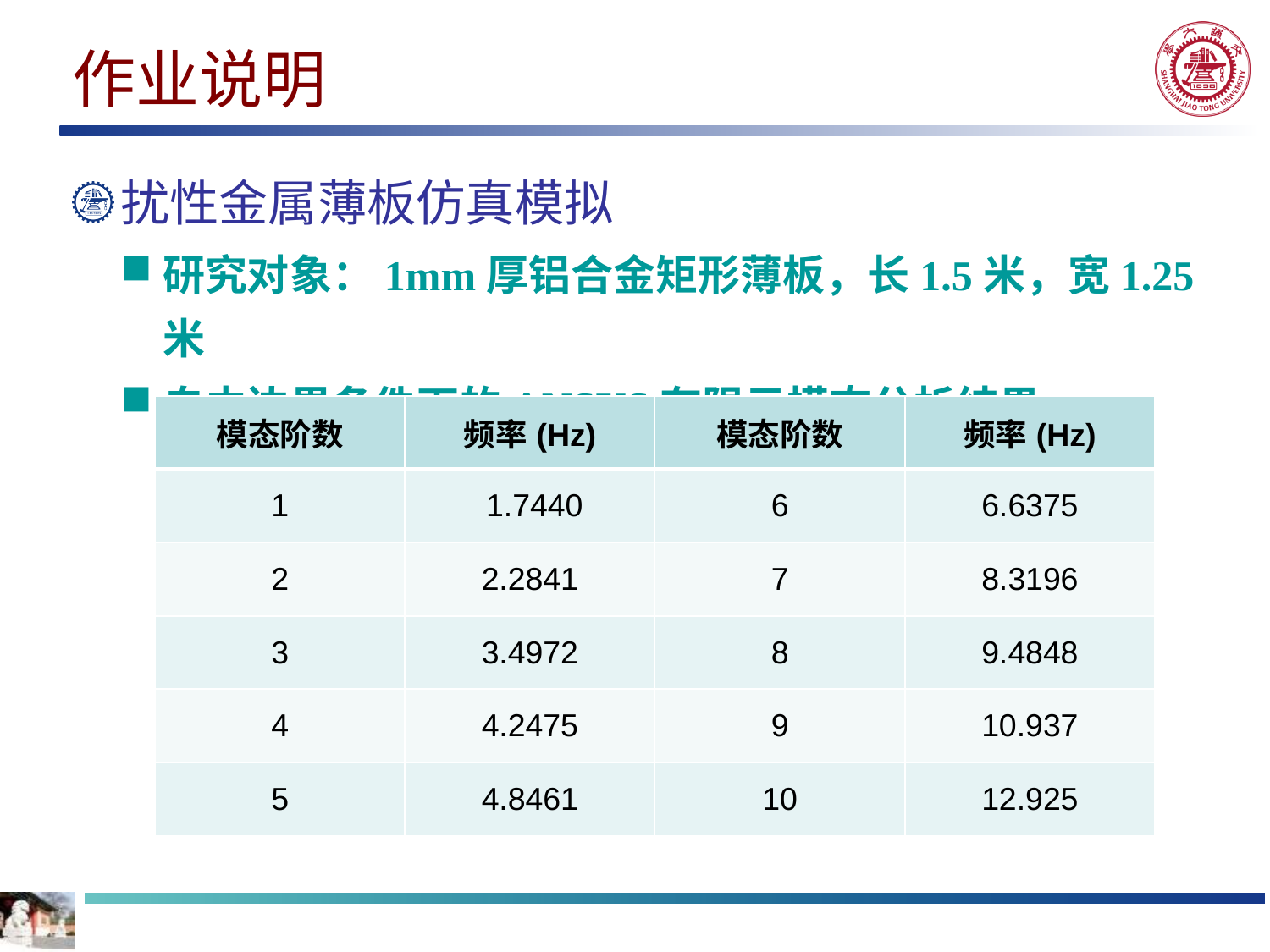

# 作业说明
扰性金属薄板仿真模拟
研究对象：1mm厚铝合金矩形薄板，长1.5米，宽1.25米
自由边界条件下的ANSYS有限元模态分析结果
| 模态阶数 | 频率(Hz) | 模态阶数 | 频率(Hz) |
| --- | --- | --- | --- |
| 1 | 1.7440 | 6 | 6.6375 |
| 2 | 2.2841 | 7 | 8.3196 |
| 3 | 3.4972 | 8 | 9.4848 |
| 4 | 4.2475 | 9 | 10.937 |
| 5 | 4.8461 | 10 | 12.925 |